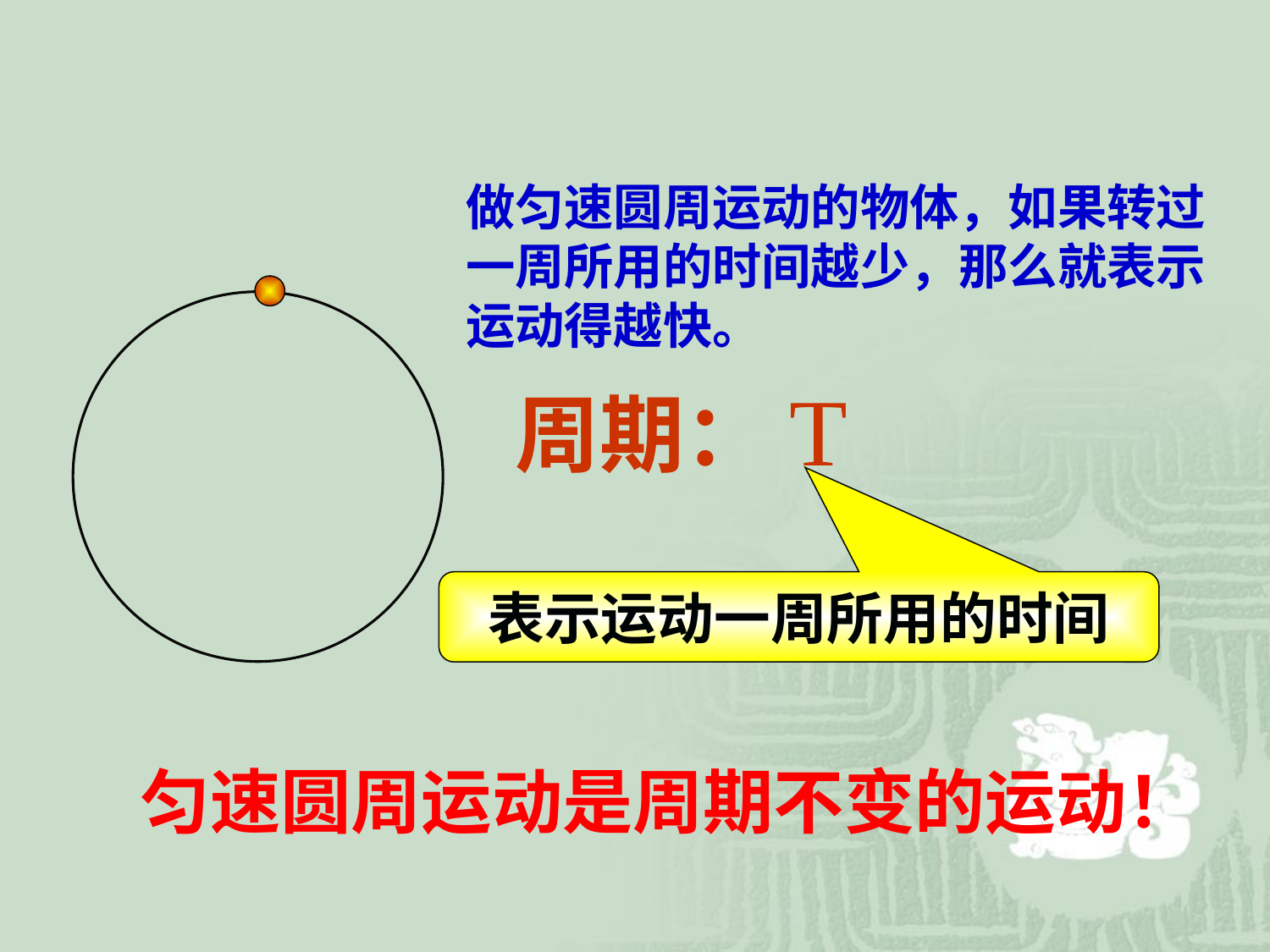

做匀速圆周运动的物体，如果转过一周所用的时间越少，那么就表示运动得越快。

周期：T
表示运动一周所用的时间
匀速圆周运动是周期不变的运动！